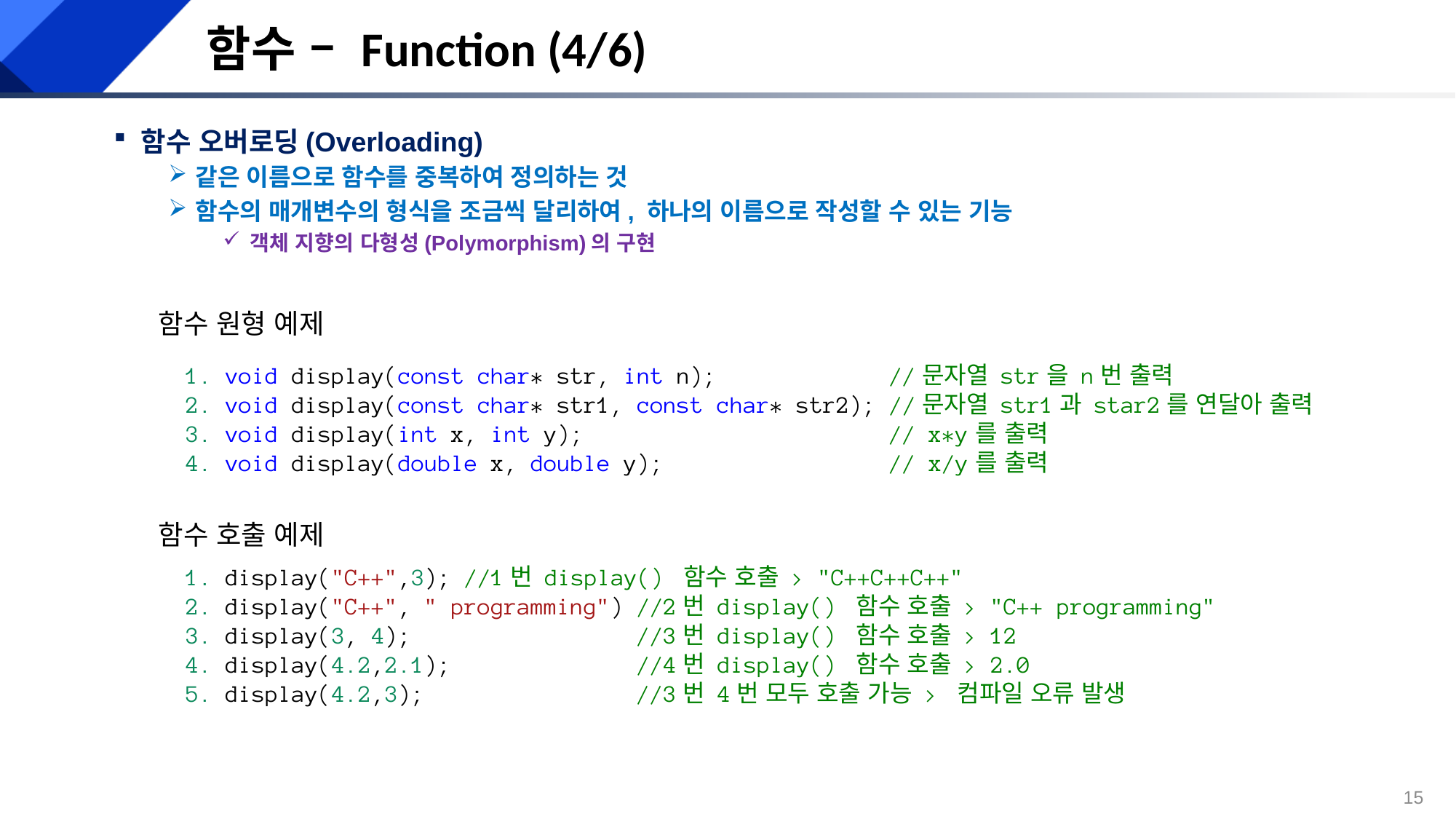

# 함수 – Function (4/6)
함수 오버로딩(Overloading)
같은 이름으로 함수를 중복하여 정의하는 것
함수의 매개변수의 형식을 조금씩 달리하여, 하나의 이름으로 작성할 수 있는 기능
객체 지향의 다형성(Polymorphism)의 구현

함수 원형 예제
1. void display(const char* str, int n);             //문자열 str을 n번 출력
2. void display(const char* str1, const char* str2); //문자열 str1과 star2를 연달아 출력
3. void display(int x, int y);                       // x*y를 출력
4. void display(double x, double y);                 // x/y를 출력
함수 호출 예제
1. display("C++",3); //1번 display() 함수 호출 > "C++C++C++"
2. display("C++", " programming") //2번 display() 함수 호출 > "C++ programming"
3. display(3, 4);                 //3번 display() 함수 호출 > 12
4. display(4.2,2.1);              //4번 display() 함수 호출 > 2.0
5. display(4.2,3);                //3번 4번 모두 호출 가능 > 컴파일 오류 발생
15